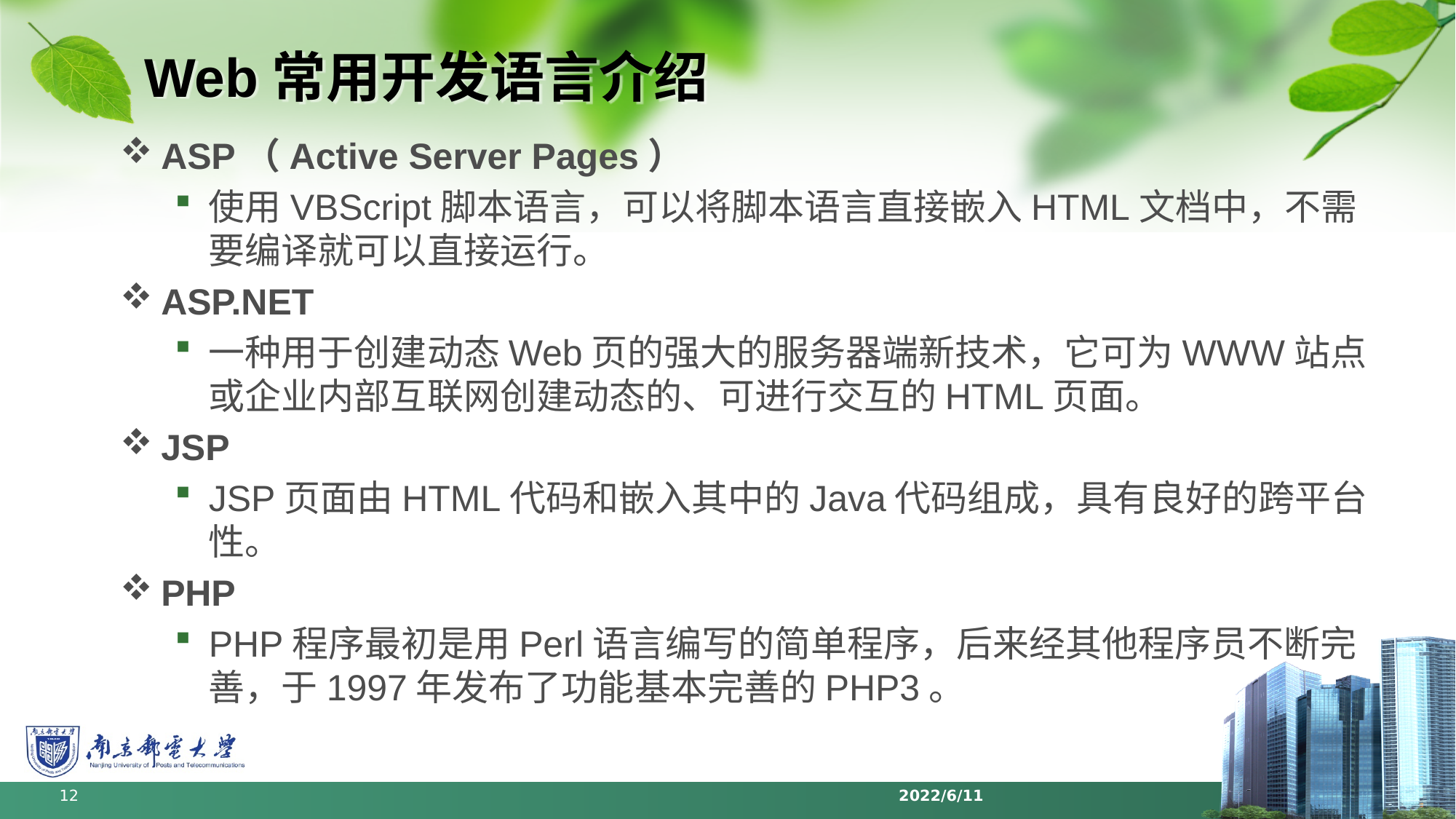

# Web常用开发语言介绍
ASP（Active Server Pages）
使用VBScript脚本语言，可以将脚本语言直接嵌入HTML文档中，不需要编译就可以直接运行。
ASP.NET
一种用于创建动态Web页的强大的服务器端新技术，它可为WWW站点或企业内部互联网创建动态的、可进行交互的HTML页面。
JSP
JSP页面由HTML代码和嵌入其中的Java代码组成，具有良好的跨平台性。
PHP
PHP程序最初是用Perl语言编写的简单程序，后来经其他程序员不断完善，于1997年发布了功能基本完善的PHP3。

12
2022/6/11